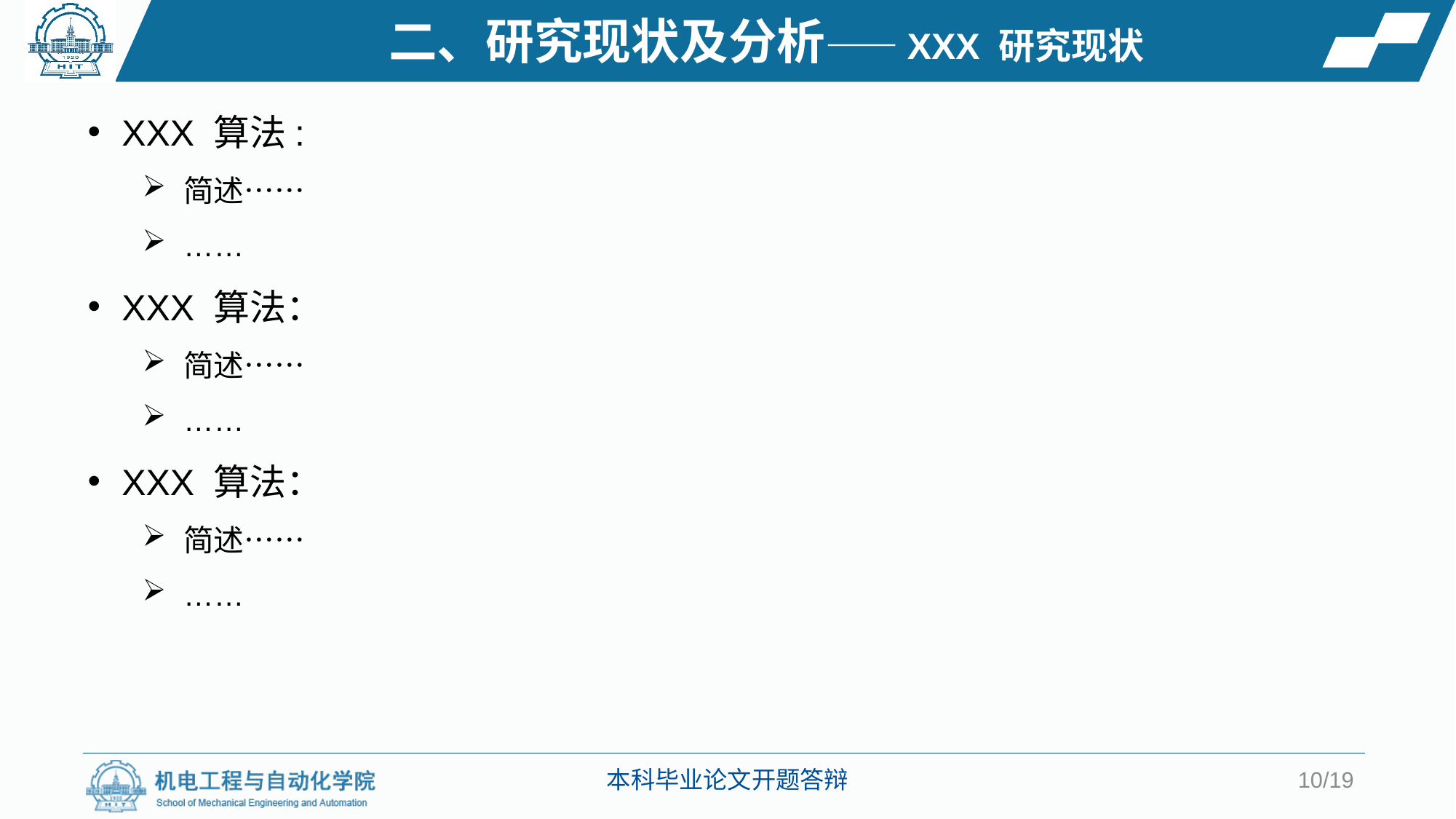

二、研究现状及分析——XXX 研究现状
XXX 算法:
简述……
……
XXX 算法：
简述……
……
XXX 算法：
简述……
……
10/19